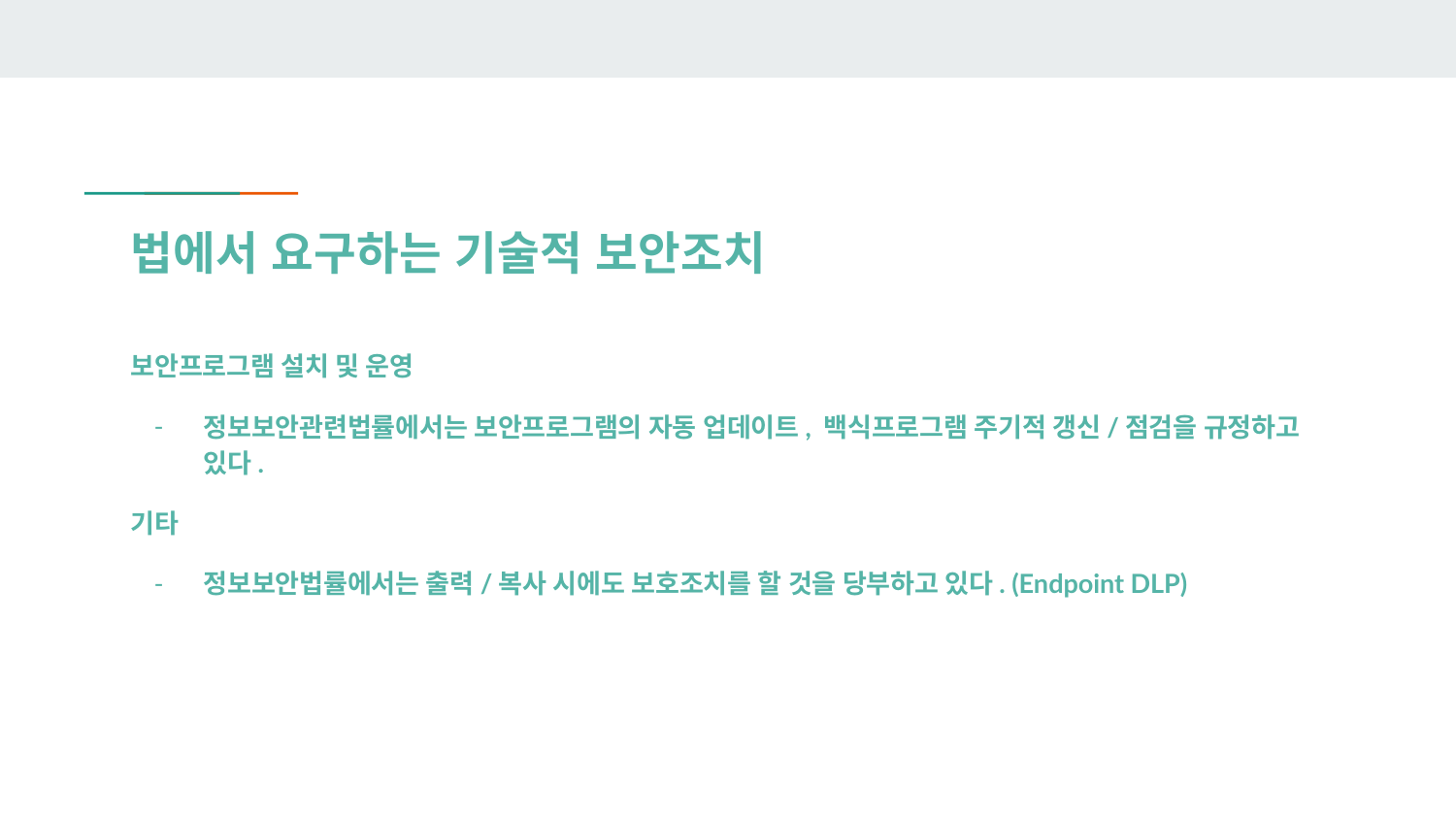

# 법에서 요구하는 기술적 보안조치

보안프로그램 설치 및 운영
정보보안관련법률에서는 보안프로그램의 자동 업데이트, 백식프로그램 주기적 갱신/점검을 규정하고 있다.
기타
정보보안법률에서는 출력/복사 시에도 보호조치를 할 것을 당부하고 있다. (Endpoint DLP)